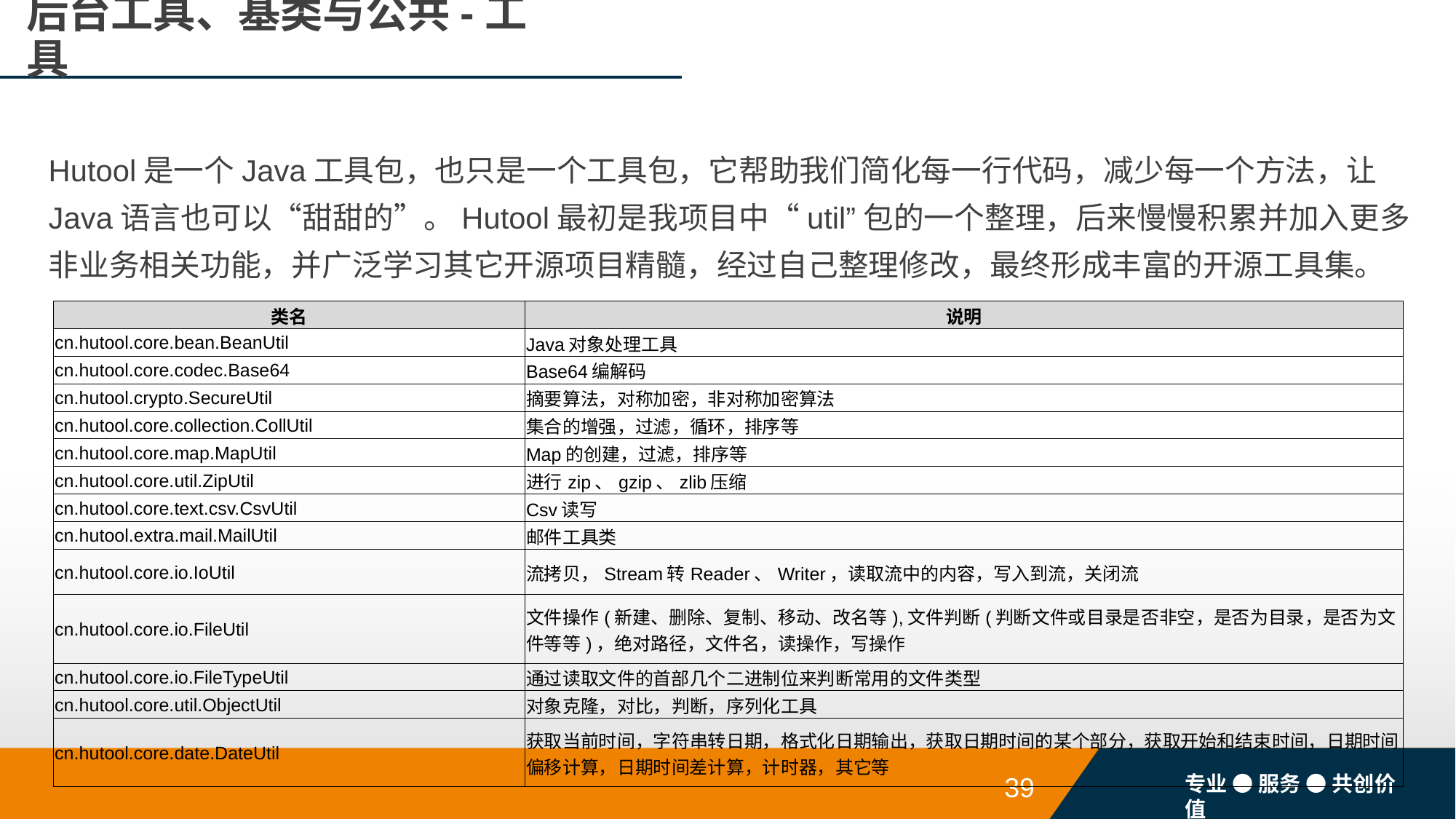

# 后台工具、基类与公共-工具
Hutool是一个Java工具包，也只是一个工具包，它帮助我们简化每一行代码，减少每一个方法，让Java语言也可以“甜甜的”。Hutool最初是我项目中“util”包的一个整理，后来慢慢积累并加入更多非业务相关功能，并广泛学习其它开源项目精髓，经过自己整理修改，最终形成丰富的开源工具集。
| 类名 | 说明 |
| --- | --- |
| cn.hutool.core.bean.BeanUtil | Java对象处理工具 |
| cn.hutool.core.codec.Base64 | Base64编解码 |
| cn.hutool.crypto.SecureUtil | 摘要算法，对称加密，非对称加密算法 |
| cn.hutool.core.collection.CollUtil | 集合的增强，过滤，循环，排序等 |
| cn.hutool.core.map.MapUtil | Map的创建，过滤，排序等 |
| cn.hutool.core.util.ZipUtil | 进行zip、gzip、zlib压缩 |
| cn.hutool.core.text.csv.CsvUtil | Csv读写 |
| cn.hutool.extra.mail.MailUtil | 邮件工具类 |
| cn.hutool.core.io.IoUtil | 流拷贝，Stream转Reader、Writer，读取流中的内容，写入到流，关闭流 |
| cn.hutool.core.io.FileUtil | 文件操作(新建、删除、复制、移动、改名等),文件判断(判断文件或目录是否非空，是否为目录，是否为文件等等)，绝对路径，文件名，读操作，写操作 |
| cn.hutool.core.io.FileTypeUtil | 通过读取文件的首部几个二进制位来判断常用的文件类型 |
| cn.hutool.core.util.ObjectUtil | 对象克隆，对比，判断，序列化工具 |
| cn.hutool.core.date.DateUtil | 获取当前时间，字符串转日期，格式化日期输出，获取日期时间的某个部分，获取开始和结束时间，日期时间偏移计算，日期时间差计算，计时器，其它等 |